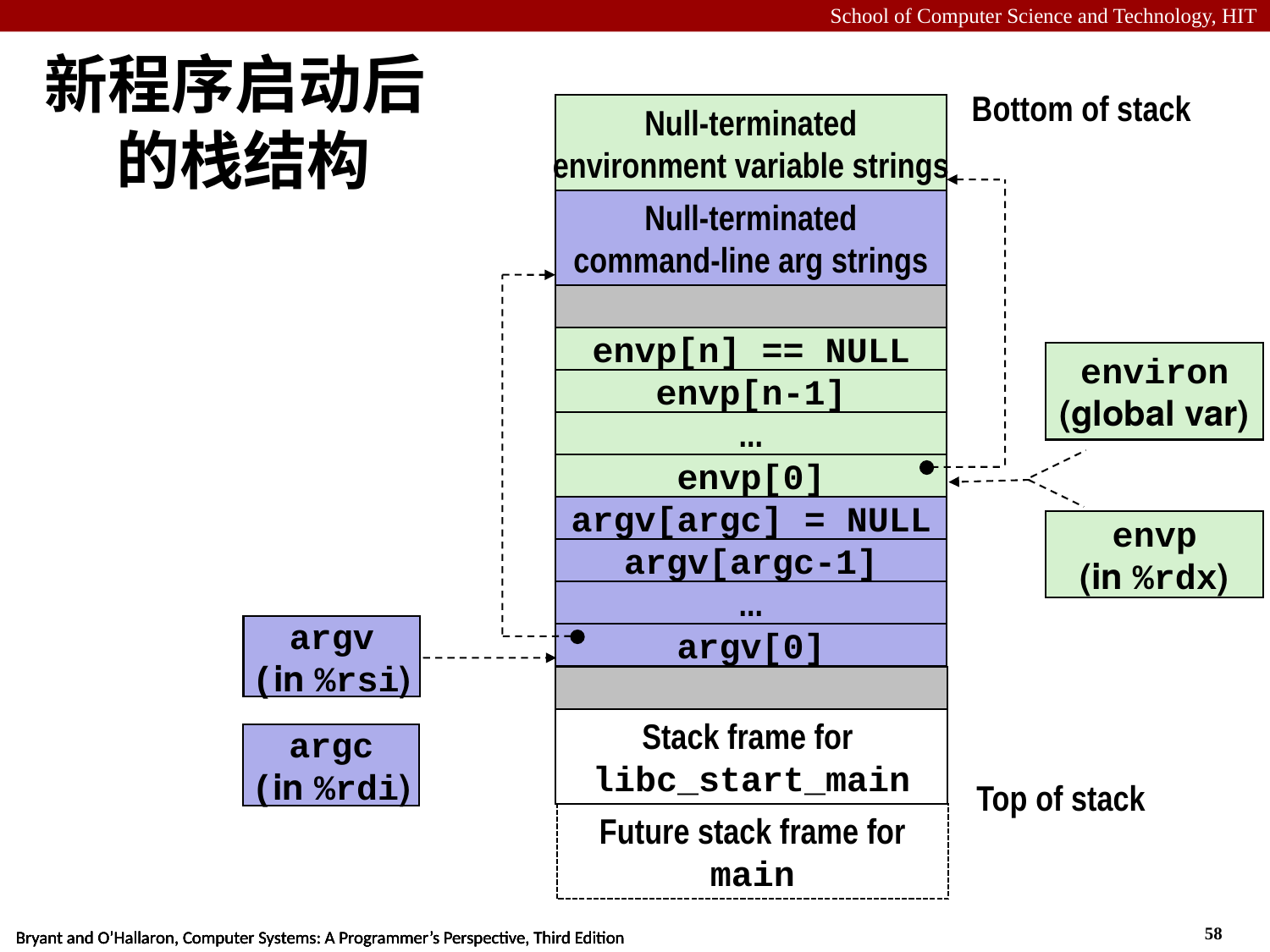

# 新程序启动后的栈结构
Bottom of stack
Null-terminated
environment variable strings

Null-terminated
command-line arg strings

environ
(global var)
envp[n] == NULL
envp[n-1]
...

envp[0]

argv[argc] = NULL
envp
(in %rdx)
argv[argc-1]
...
argv
(in %rsi)
argv[0]

Stack frame for
libc_start_main
argc
(in %rdi)
Top of stack
Future stack frame for
main